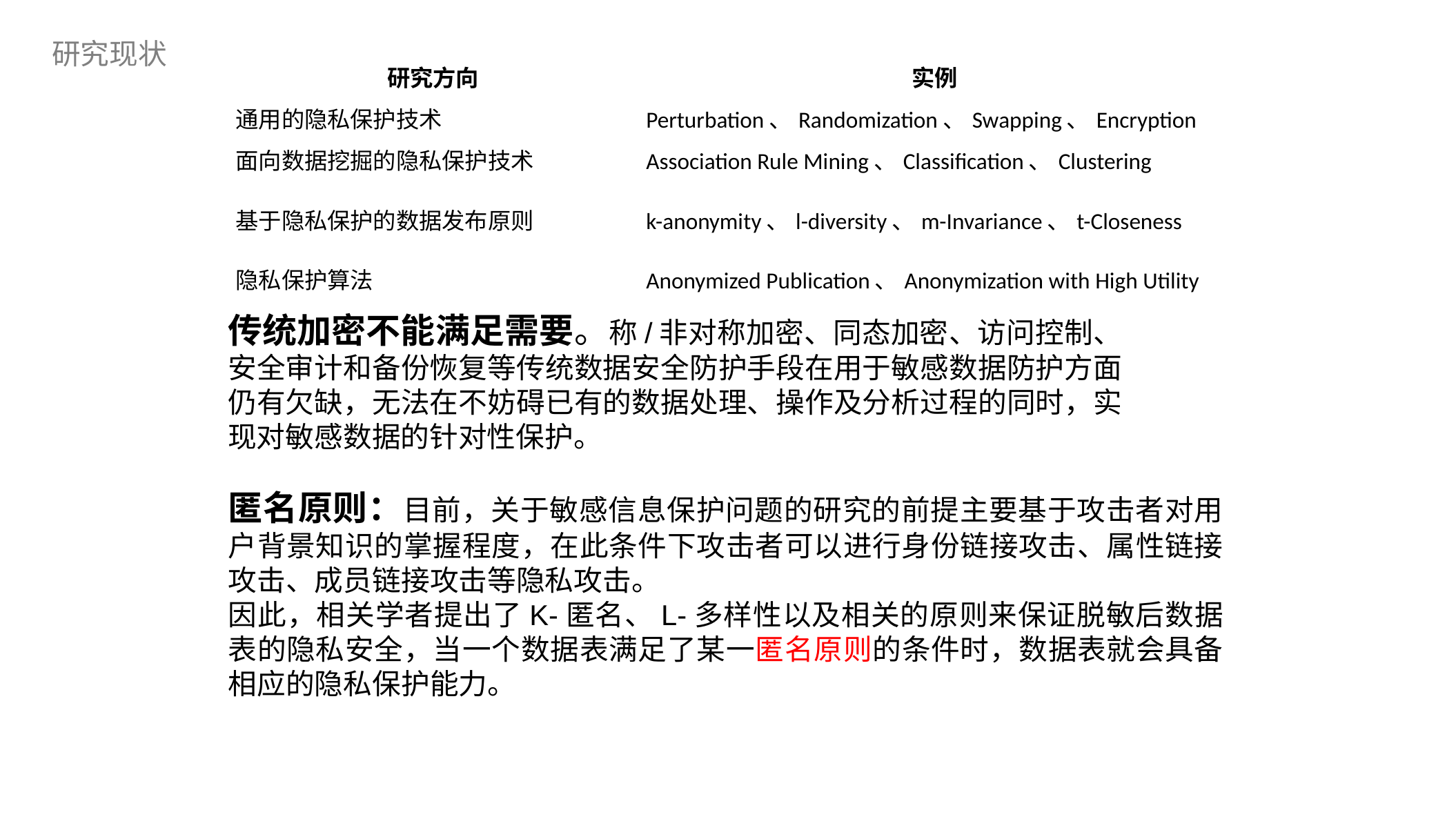

研究现状
| 研究方向 | 实例 |
| --- | --- |
| 通用的隐私保护技术 | Perturbation、Randomization、Swapping、Encryption |
| 面向数据挖掘的隐私保护技术 | Association Rule Mining、Classification、Clustering |
| 基于隐私保护的数据发布原则 | k-anonymity、l-diversity、m-Invariance、t-Closeness |
| 隐私保护算法 | Anonymized Publication、Anonymization with High Utility |
传统加密不能满足需要。称/非对称加密、同态加密、访问控制、安全审计和备份恢复等传统数据安全防护手段在用于敏感数据防护方面仍有欠缺，无法在不妨碍已有的数据处理、操作及分析过程的同时，实现对敏感数据的针对性保护。
匿名原则：目前，关于敏感信息保护问题的研究的前提主要基于攻击者对用户背景知识的掌握程度，在此条件下攻击者可以进行身份链接攻击、属性链接攻击、成员链接攻击等隐私攻击。
因此，相关学者提出了K-匿名、L-多样性以及相关的原则来保证脱敏后数据表的隐私安全，当一个数据表满足了某一匿名原则的条件时，数据表就会具备相应的隐私保护能力。